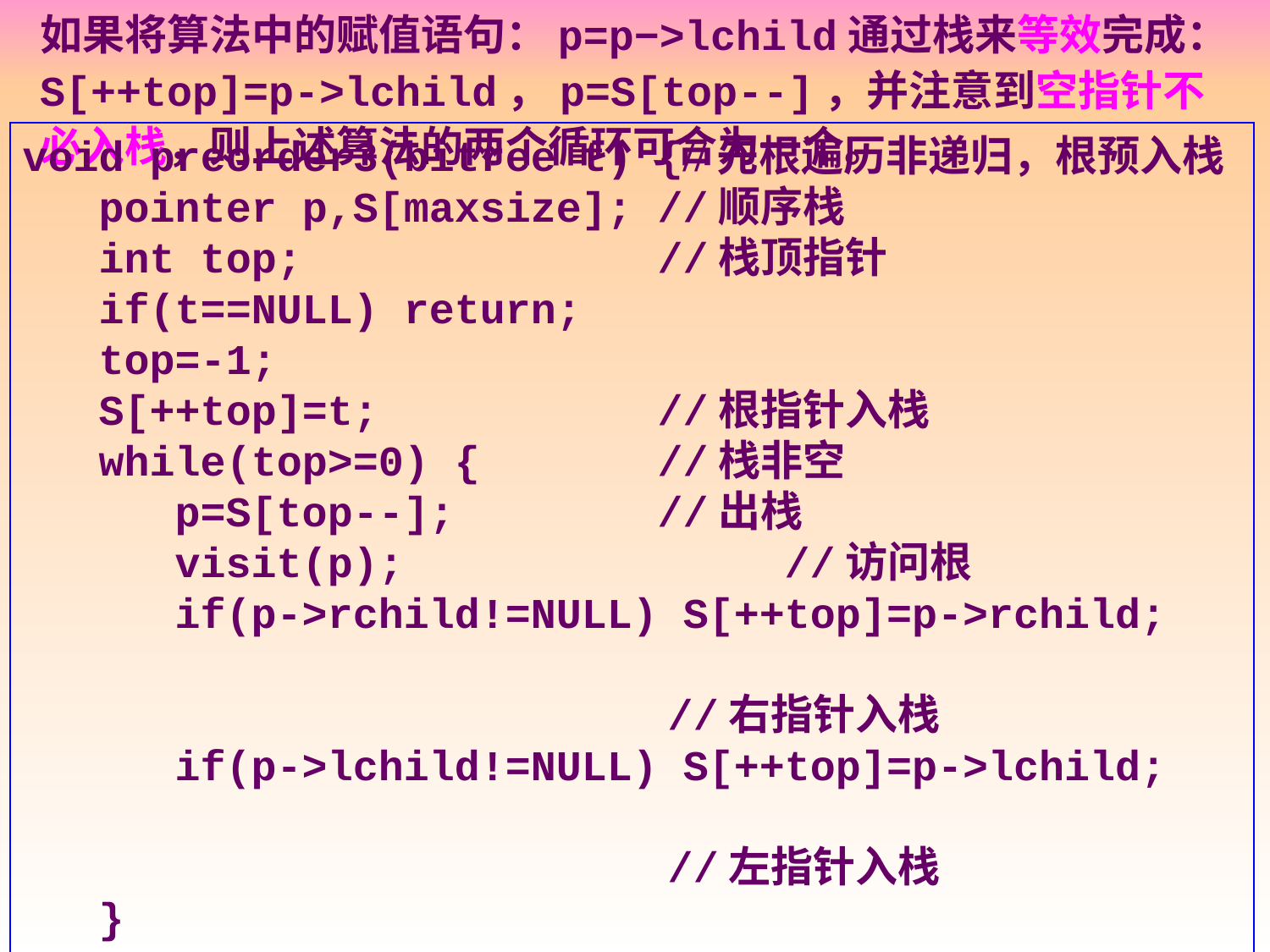

如果将算法中的赋值语句：p=p−>lchild通过栈来等效完成：S[++top]=p->lchild，p=S[top--]，并注意到空指针不必入栈，则上述算法的两个循环可合为一个。
void preorder3(bitree t) {//先根遍历非递归，根预入栈
   pointer p,S[maxsize];	//顺序栈
   int top; 			//栈顶指针
   if(t==NULL) return;
   top=-1;
   S[++top]=t;			//根指针入栈
   while(top>=0) {		//栈非空
      p=S[top--];		//出栈
      visit(p);			//访问根
      if(p->rchild!=NULL) S[++top]=p->rchild;
　　　　　　　　　　　　　　　//右指针入栈
      if(p->lchild!=NULL) S[++top]=p->lchild;
　　　　　　　　　　　　　　　//左指针入栈
   }
}